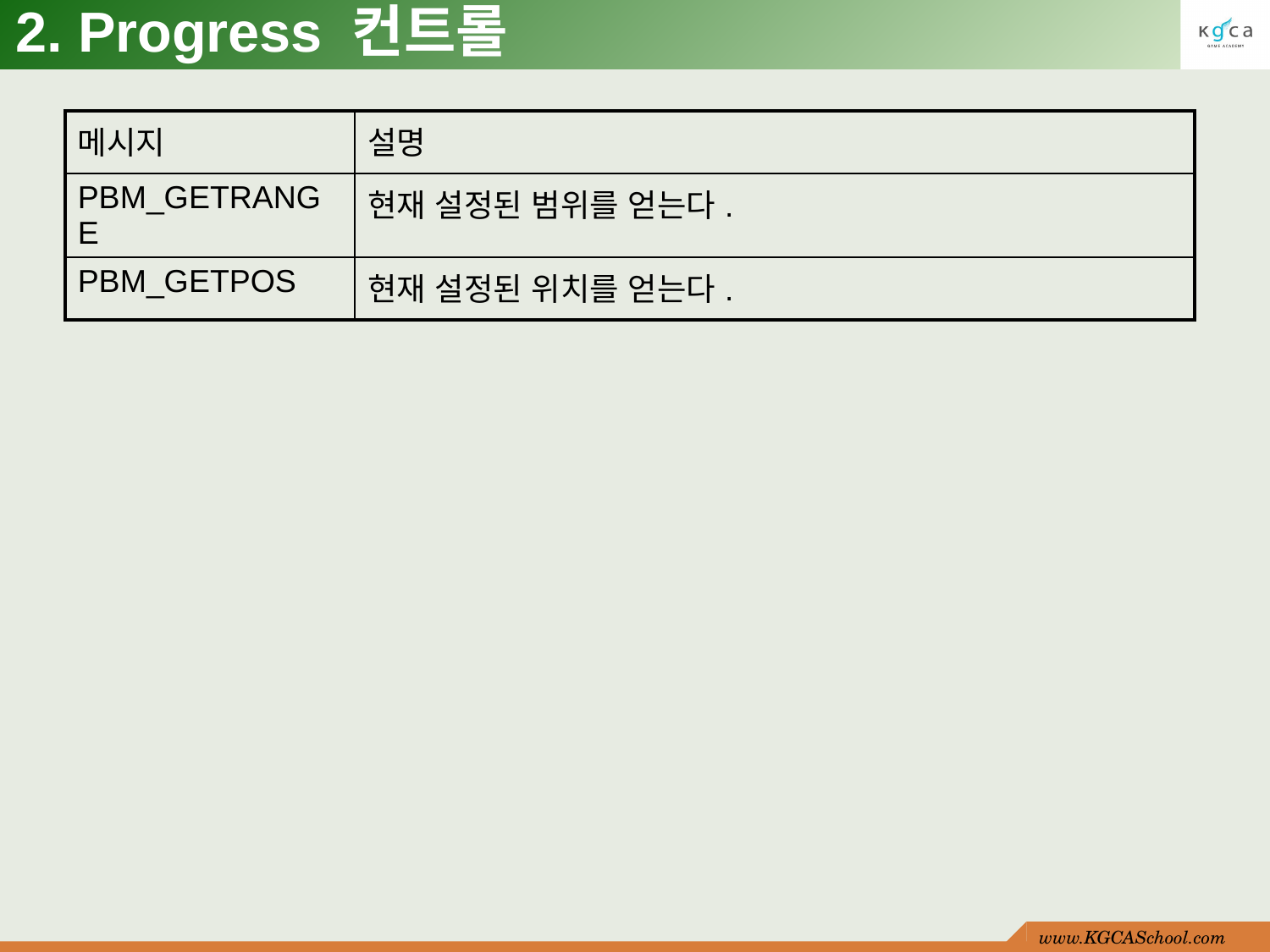

# 2. Progress 컨트롤
| 메시지 | 설명 |
| --- | --- |
| PBM\_GETRANGE | 현재 설정된 범위를 얻는다. |
| PBM\_GETPOS | 현재 설정된 위치를 얻는다. |